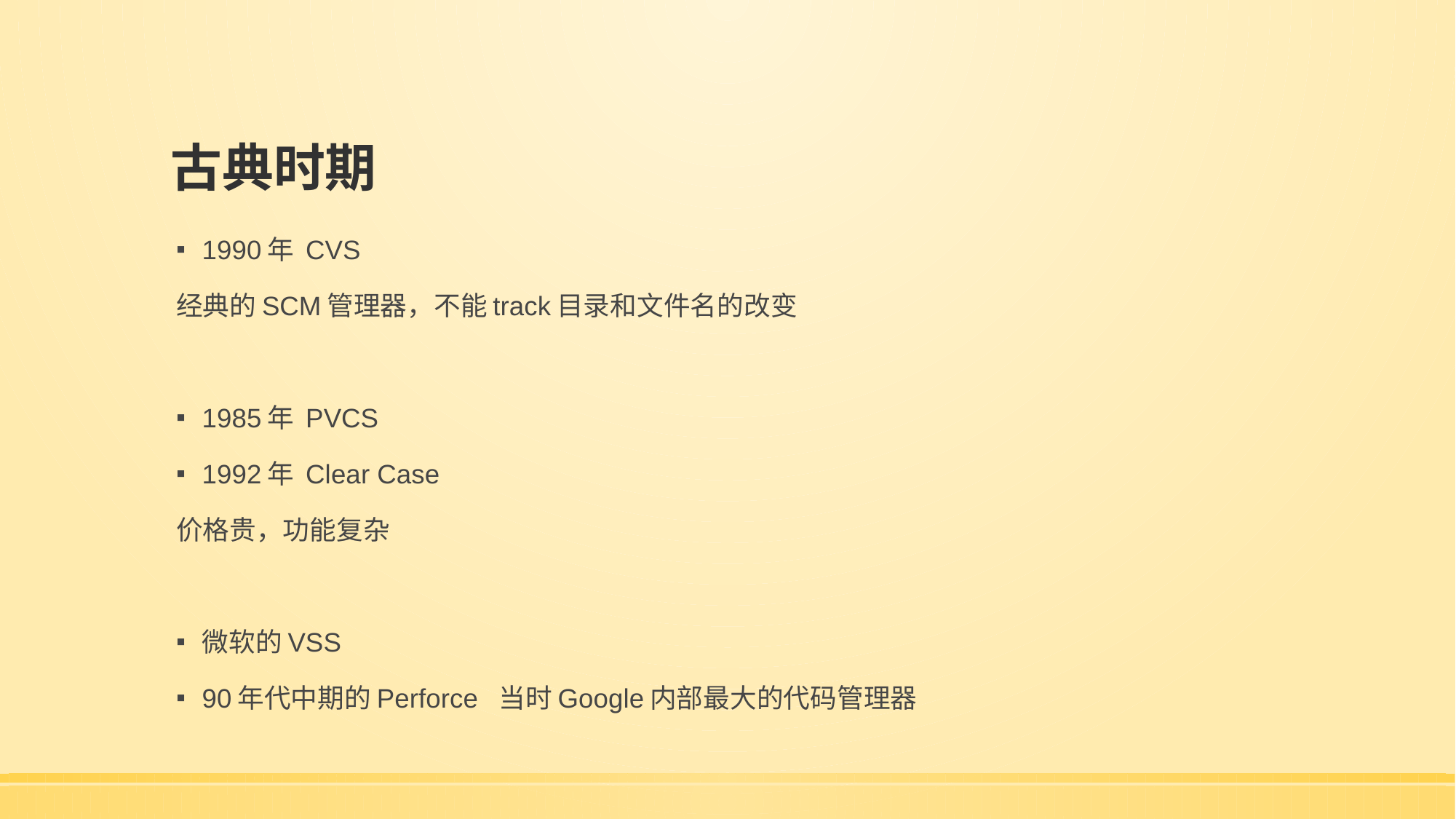

# 古典时期
1990年 CVS
经典的SCM管理器，不能track目录和文件名的改变

1985年 PVCS
1992年 Clear Case
价格贵，功能复杂

微软的VSS
90年代中期的Perforce  当时Google内部最大的代码管理器